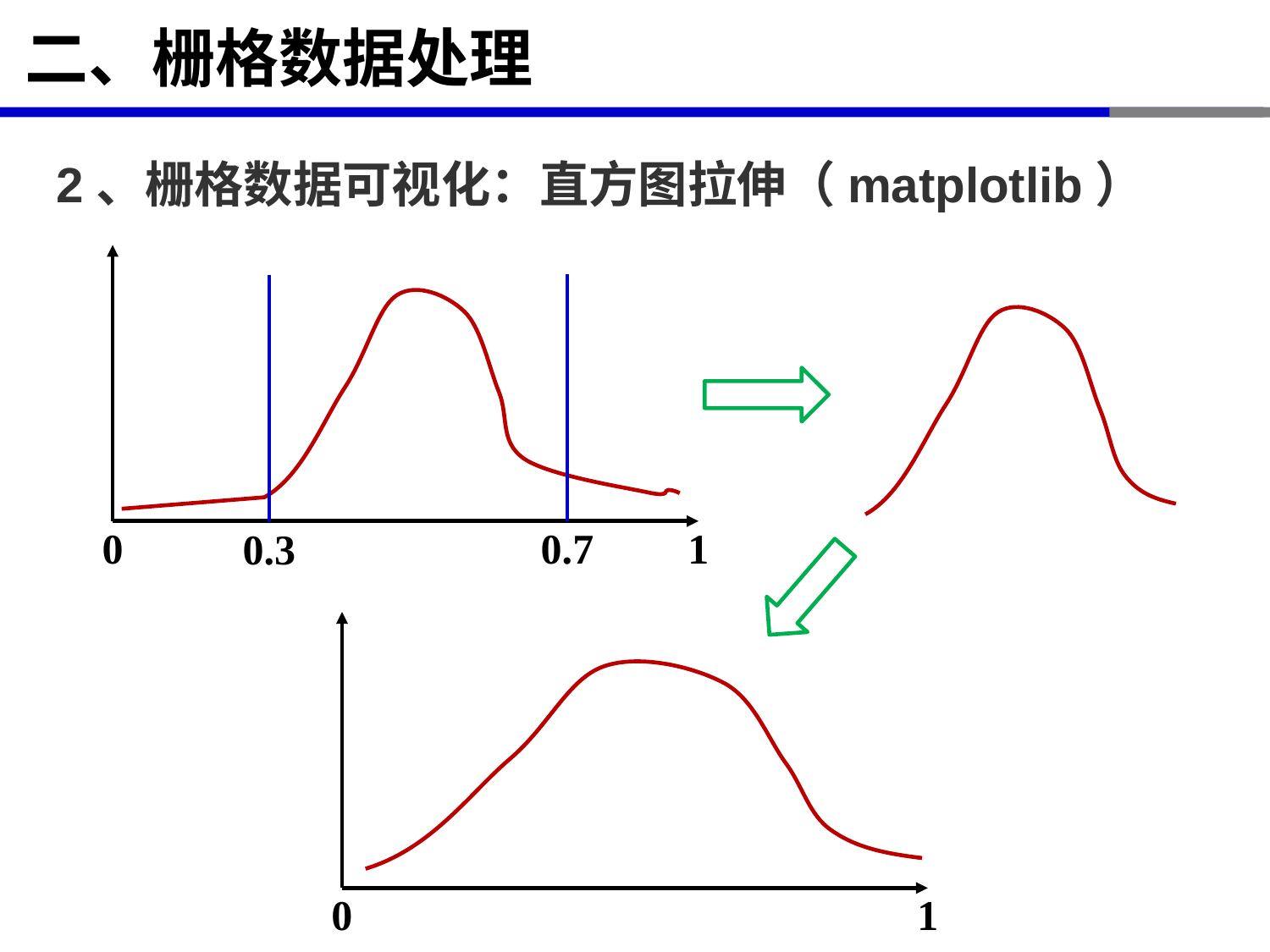

# 二、栅格数据处理
2、栅格数据可视化：直方图拉伸（matplotlib）
0
1

0.7
0.3

0
1